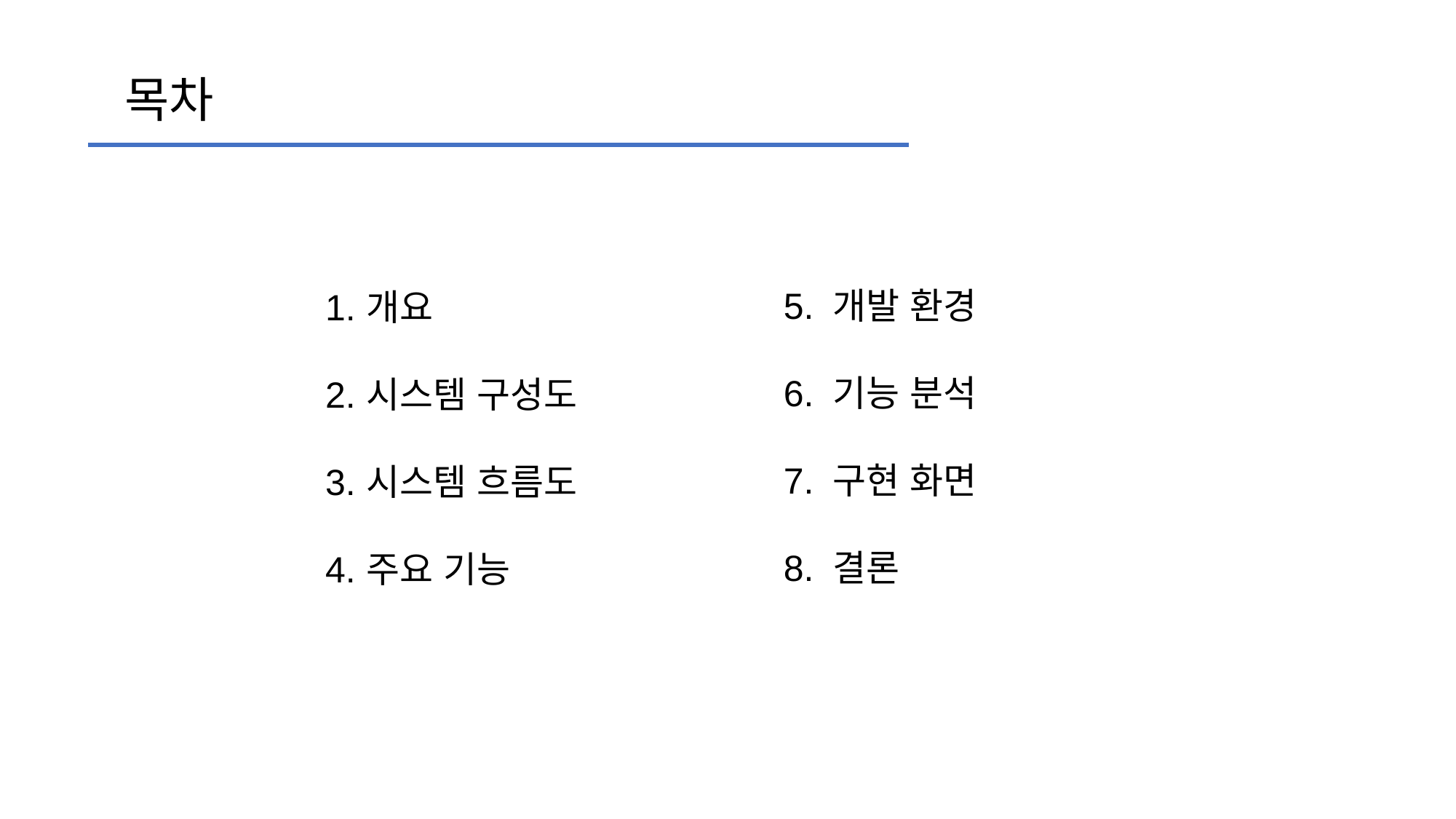

목차
5. 개발 환경
6. 기능 분석
7. 구현 화면
8. 결론
개요
시스템 구성도
시스템 흐름도
주요 기능